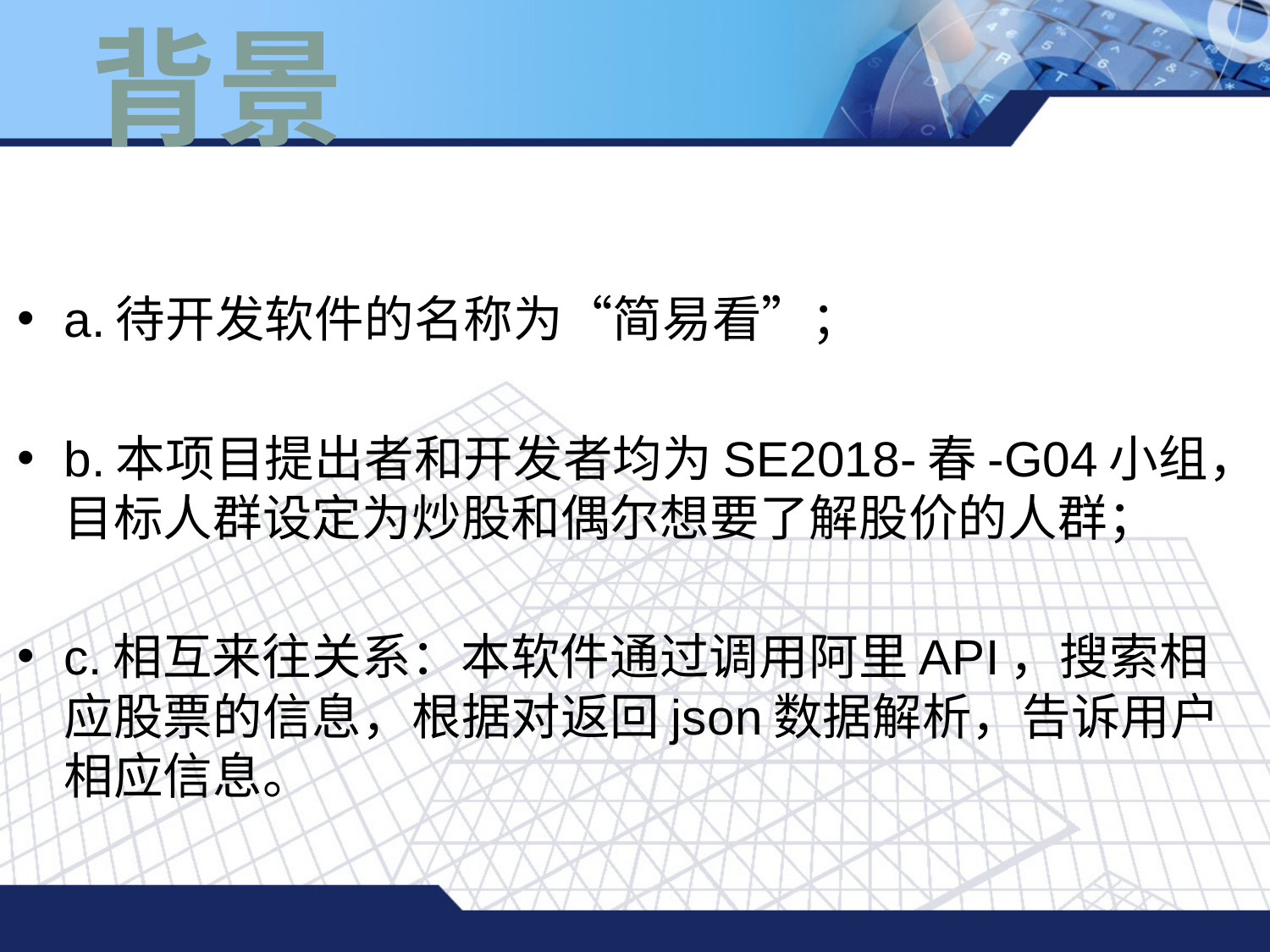

背景

a.待开发软件的名称为“简易看”；

b.本项目提出者和开发者均为SE2018-春-G04小组，目标人群设定为炒股和偶尔想要了解股价的人群；

c.相互来往关系：本软件通过调用阿里API，搜索相应股票的信息，根据对返回json数据解析，告诉用户相应信息。